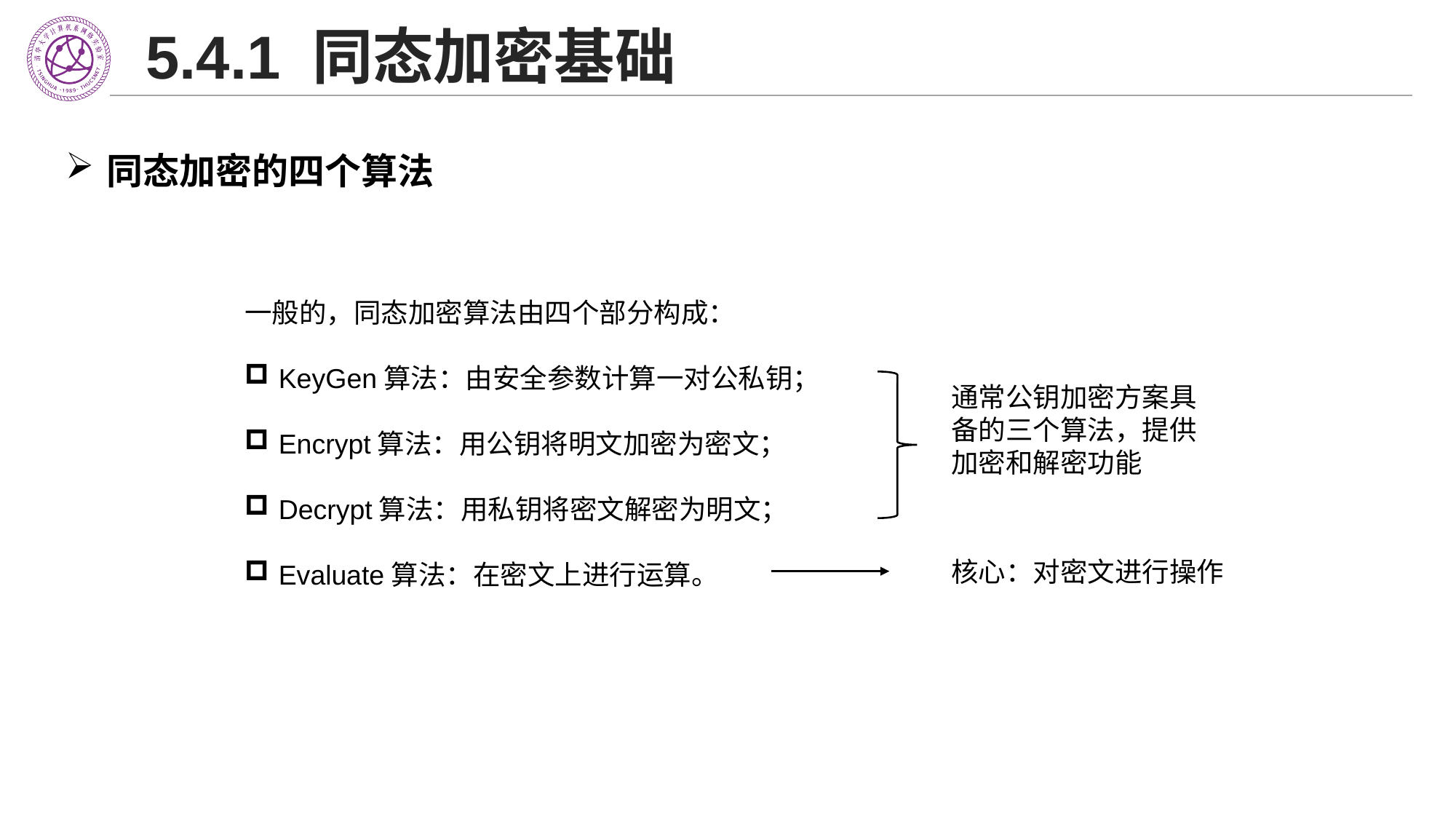

# 5.4.1 同态加密基础
同态加密的四个算法
一般的，同态加密算法由四个部分构成：

KeyGen算法：由安全参数计算一对公私钥；

Encrypt算法：用公钥将明文加密为密文；

Decrypt算法：用私钥将密文解密为明文；

Evaluate算法：在密文上进行运算。

通常公钥加密方案具备的三个算法，提供加密和解密功能
核心：对密文进行操作